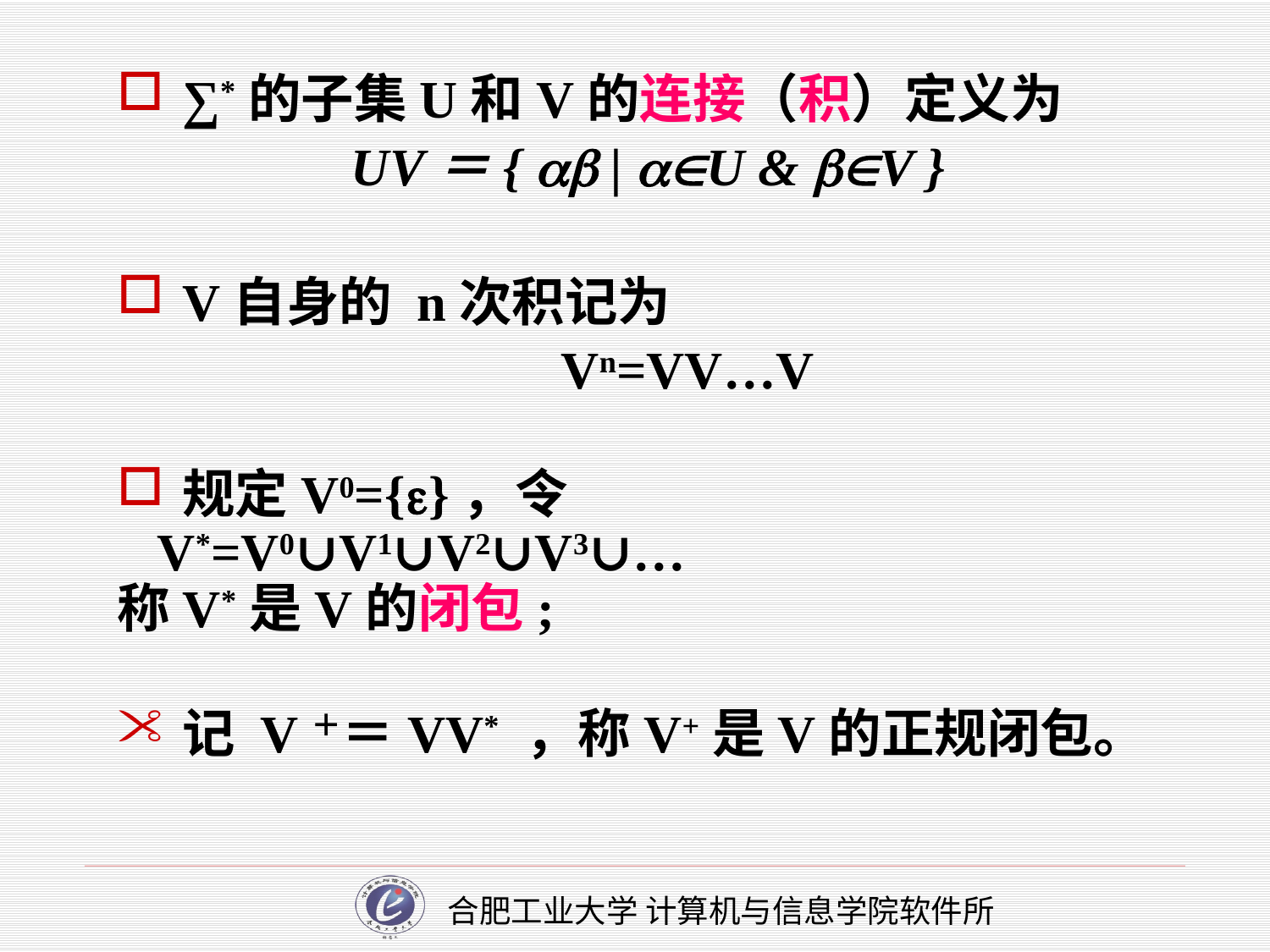

∑*的子集U和V的连接（积）定义为
UV＝{ αβ | α∈U & β∈V }

V自身的 n次积记为
	Vn=VV…V

规定V0={ε}，令
   V*=V0∪V1∪V2∪V3∪…
称V*是V的闭包;

记 V＋＝VV* ，称V+是V的正规闭包。

47